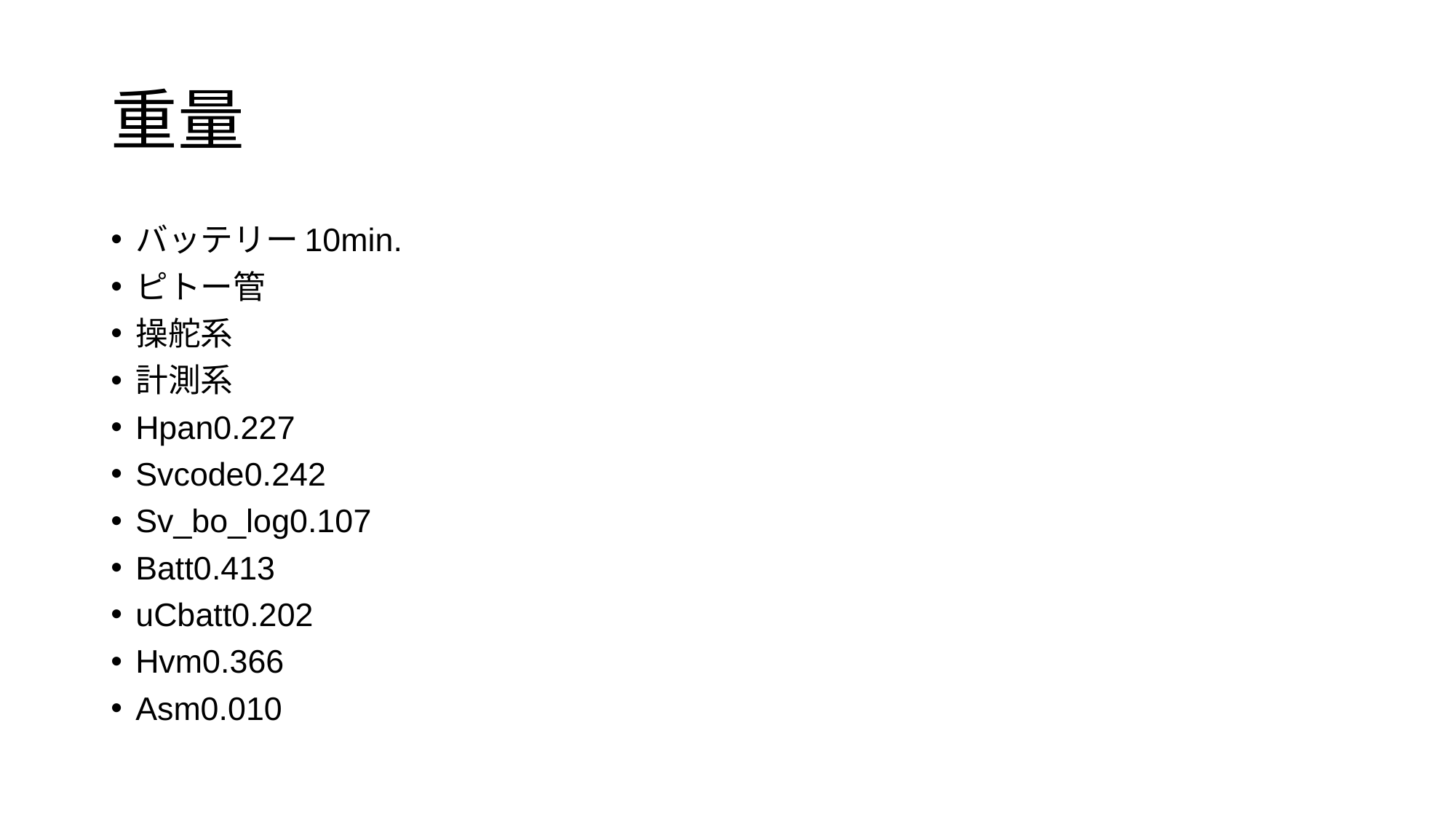

# 重量
バッテリー10min.
ピトー管
操舵系
計測系
Hpan0.227
Svcode0.242
Sv_bo_log0.107
Batt0.413
uCbatt0.202
Hvm0.366
Asm0.010